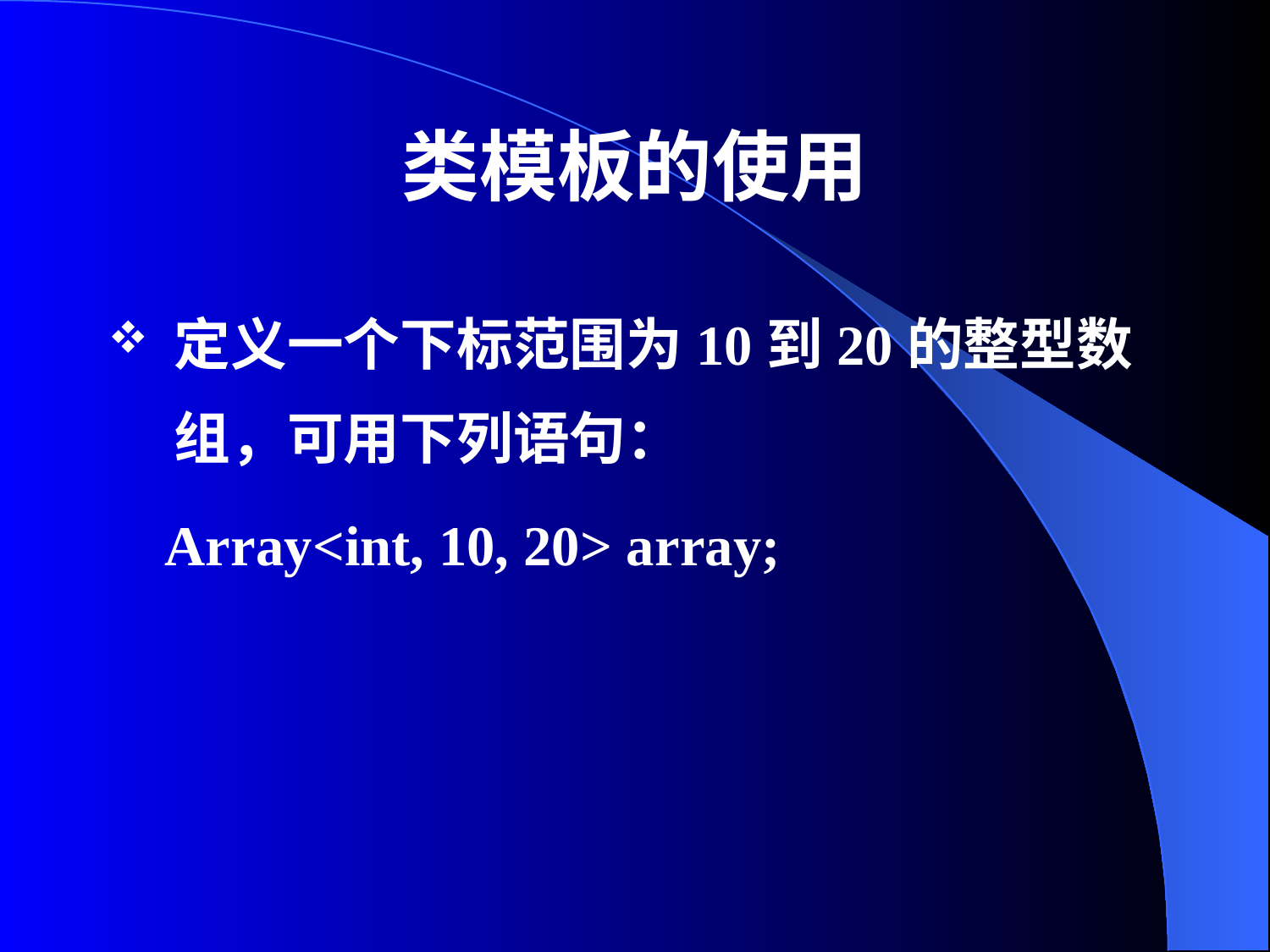

# 类模板的使用
定义一个下标范围为10到20的整型数组，可用下列语句：
    Array<int, 10, 20> array;